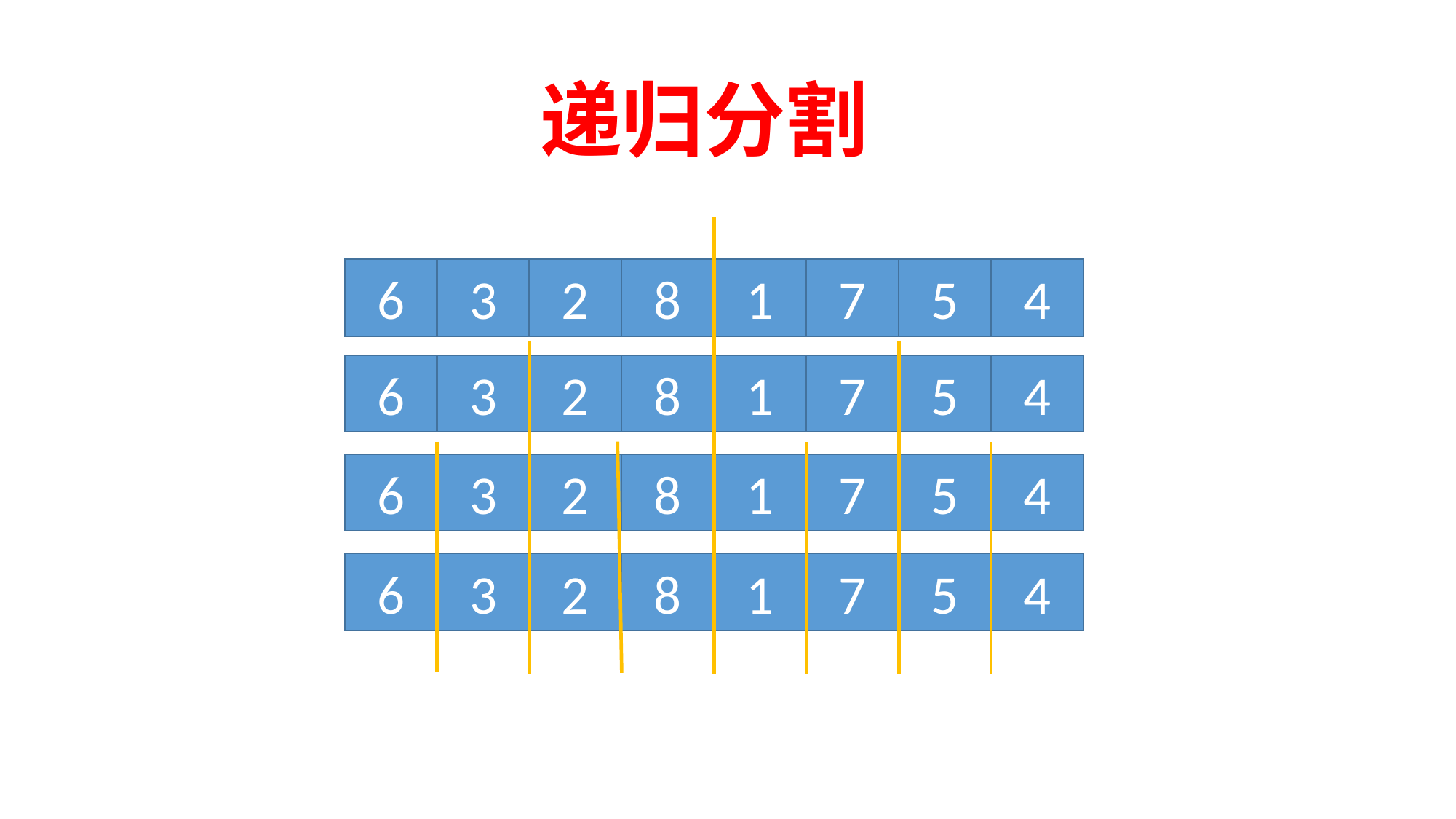

递归分割
4
5
7
1
8
2
3
6
4
5
8
7
2
1
3
6
4
5
8
7
2
1
3
6
4
5
8
7
2
1
3
6